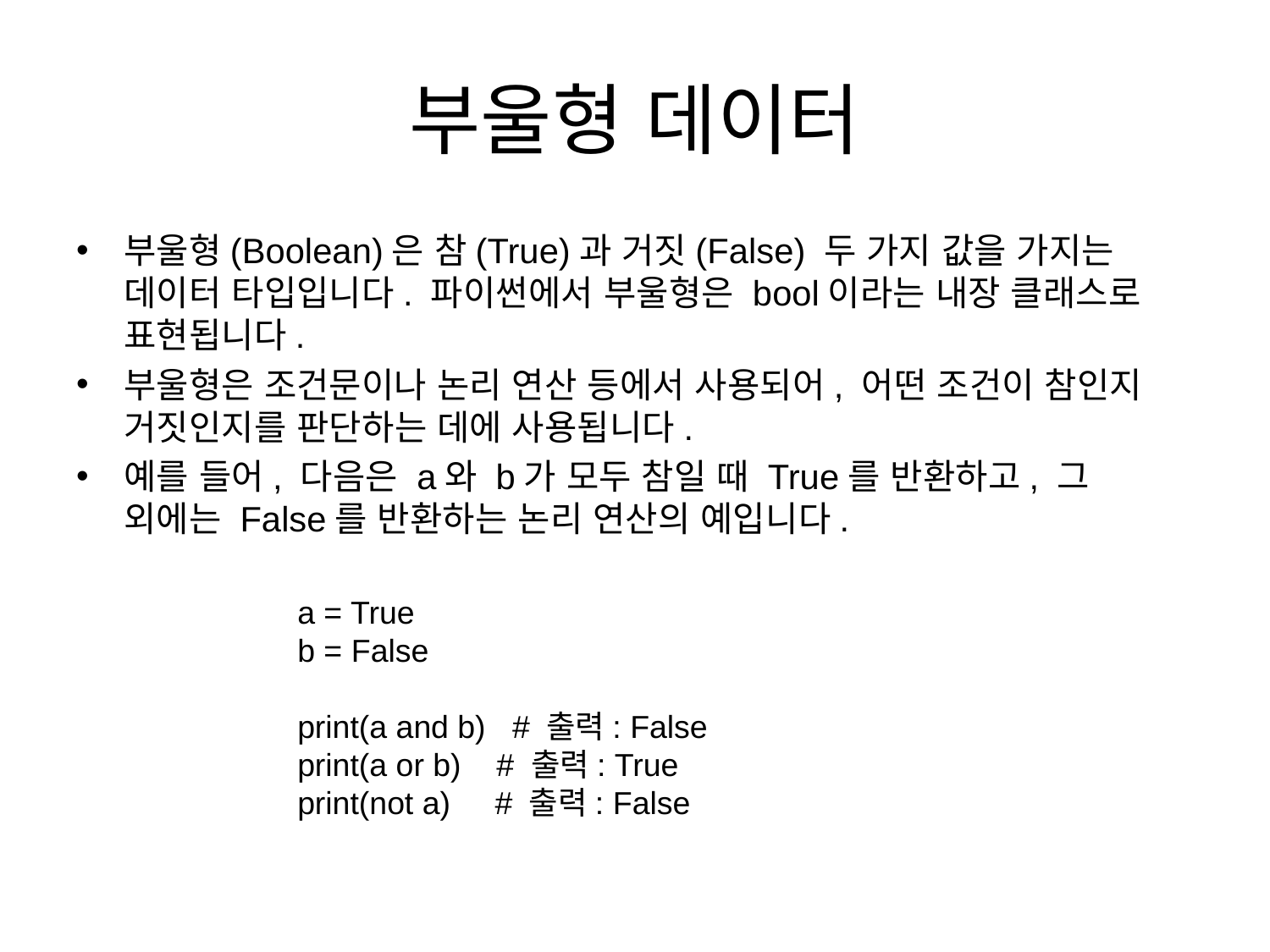

# 부울형 데이터
부울형(Boolean)은 참(True)과 거짓(False) 두 가지 값을 가지는 데이터 타입입니다. 파이썬에서 부울형은 bool이라는 내장 클래스로 표현됩니다.
부울형은 조건문이나 논리 연산 등에서 사용되어, 어떤 조건이 참인지 거짓인지를 판단하는 데에 사용됩니다.
예를 들어, 다음은 a와 b가 모두 참일 때 True를 반환하고, 그 외에는 False를 반환하는 논리 연산의 예입니다.
a = True
b = False

print(a and b)   # 출력: False
print(a or b)    # 출력: True
print(not a)     # 출력: False